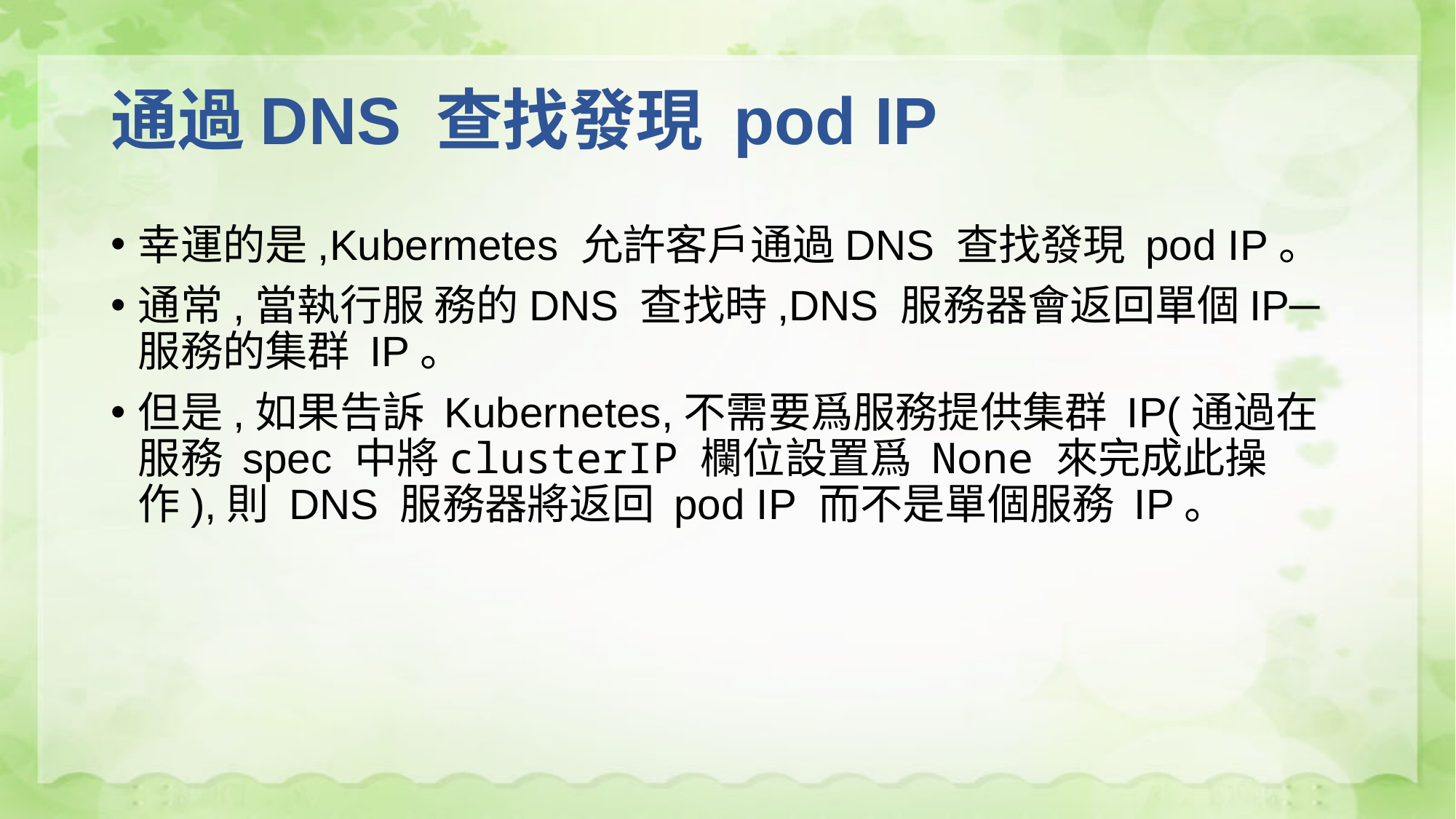

# 通過DNS 查找發現 pod IP
幸運的是,Kubermetes 允許客戶通過DNS 查找發現 pod IP。
通常,當執行服 務的DNS 查找時,DNS 服務器會返回單個IP─服務的集群 IP。
但是,如果告訴 Kubernetes,不需要爲服務提供集群 IP(通過在服務 spec 中將clusterIP 欄位設置爲 None 來完成此操作),則 DNS 服務器將返回 pod IP 而不是單個服務 IP。